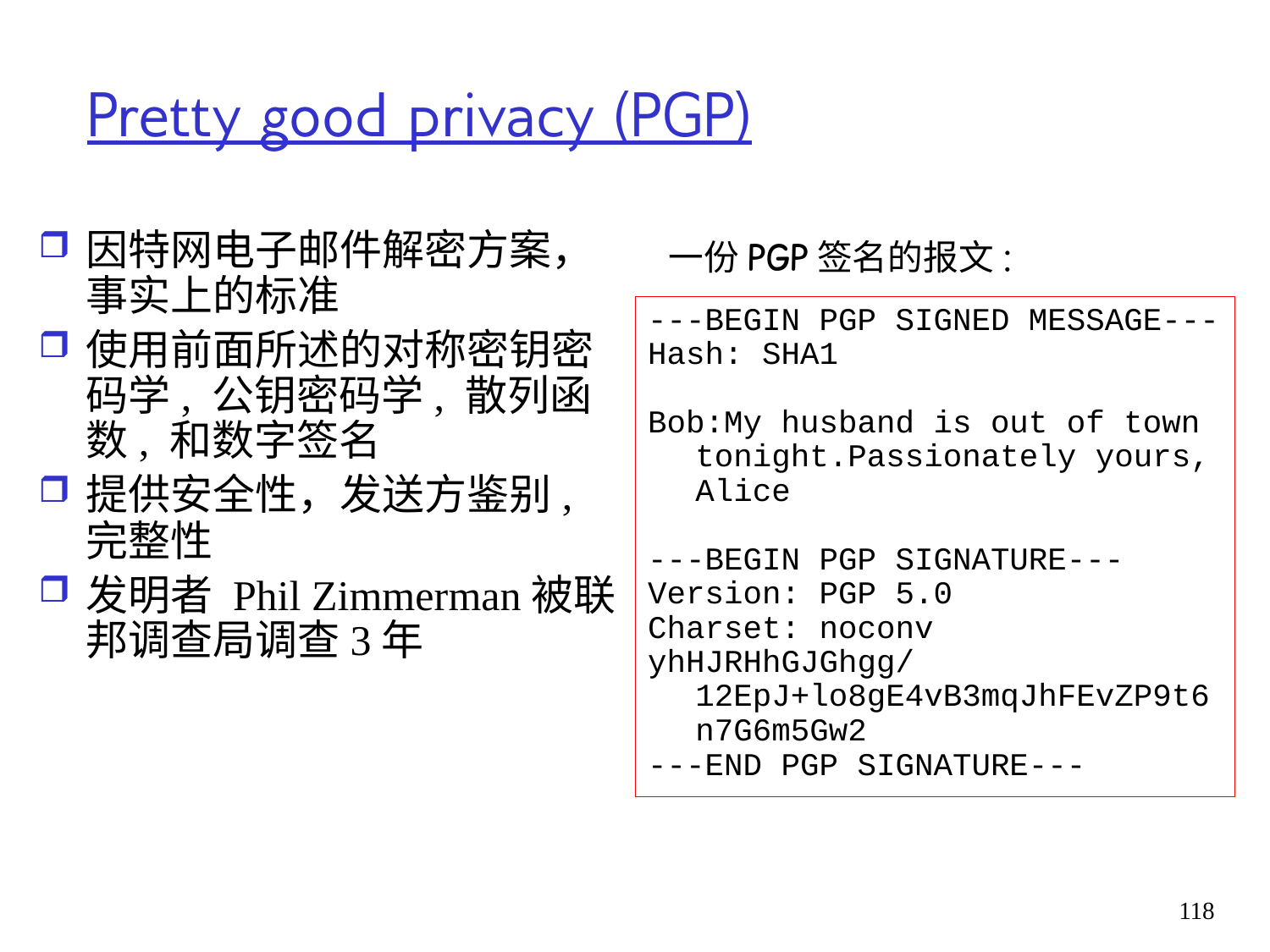

# Pretty good privacy (PGP)
因特网电子邮件解密方案，事实上的标准
使用前面所述的对称密钥密码学, 公钥密码学, 散列函数, 和数字签名
提供安全性，发送方鉴别, 完整性
发明者 Phil Zimmerman被联邦调查局调查3年
一份PGP签名的报文:
---BEGIN PGP SIGNED MESSAGE---
Hash: SHA1

Bob:My husband is out of town tonight.Passionately yours, Alice

---BEGIN PGP SIGNATURE---
Version: PGP 5.0
Charset: noconv
yhHJRHhGJGhgg/12EpJ+lo8gE4vB3mqJhFEvZP9t6n7G6m5Gw2
---END PGP SIGNATURE---

118